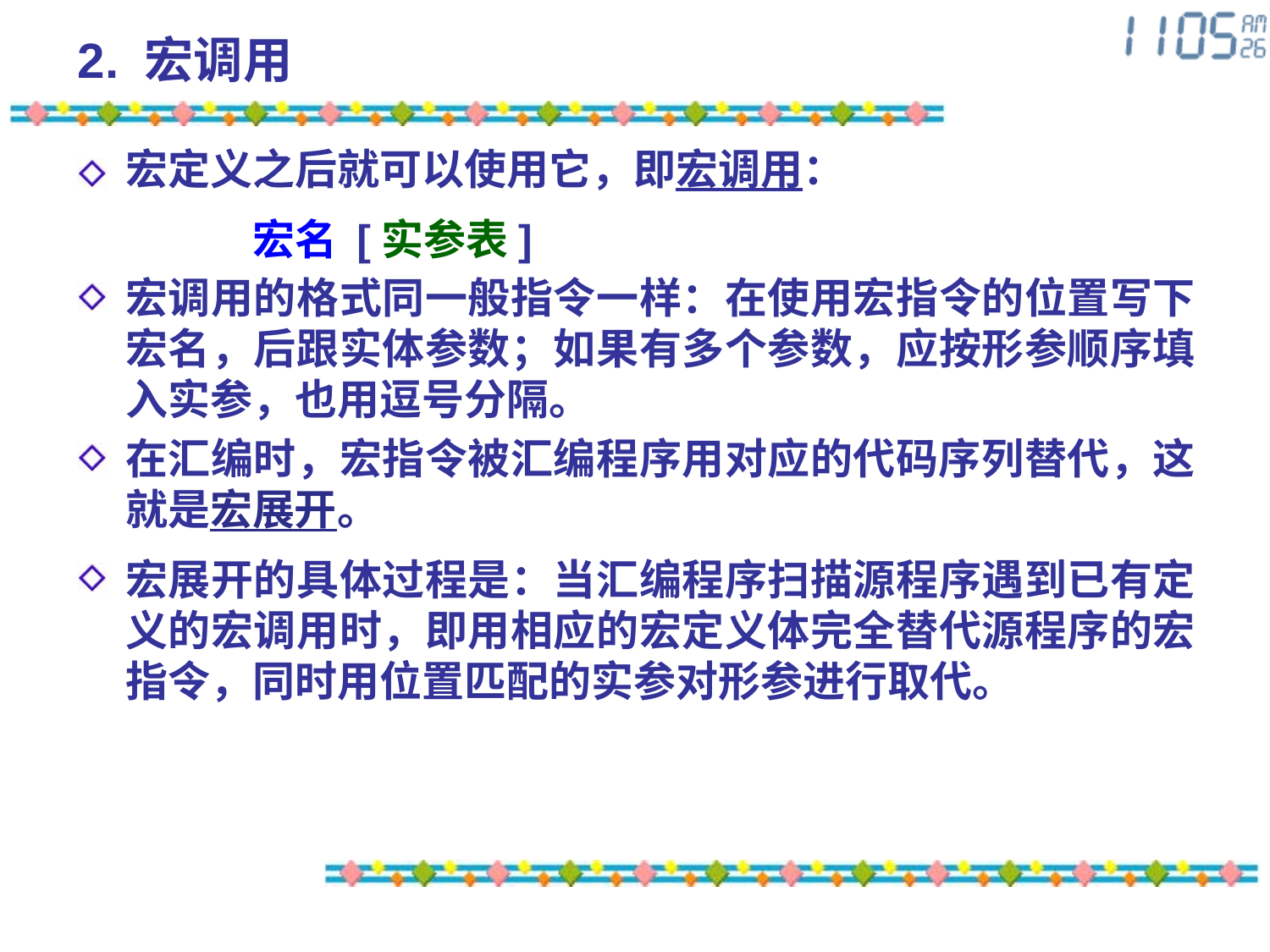

# 2. 宏调用
宏定义之后就可以使用它，即宏调用：
		宏名 [实参表]
宏调用的格式同一般指令一样：在使用宏指令的位置写下宏名，后跟实体参数；如果有多个参数，应按形参顺序填入实参，也用逗号分隔。
在汇编时，宏指令被汇编程序用对应的代码序列替代，这就是宏展开。
宏展开的具体过程是：当汇编程序扫描源程序遇到已有定义的宏调用时，即用相应的宏定义体完全替代源程序的宏指令，同时用位置匹配的实参对形参进行取代。